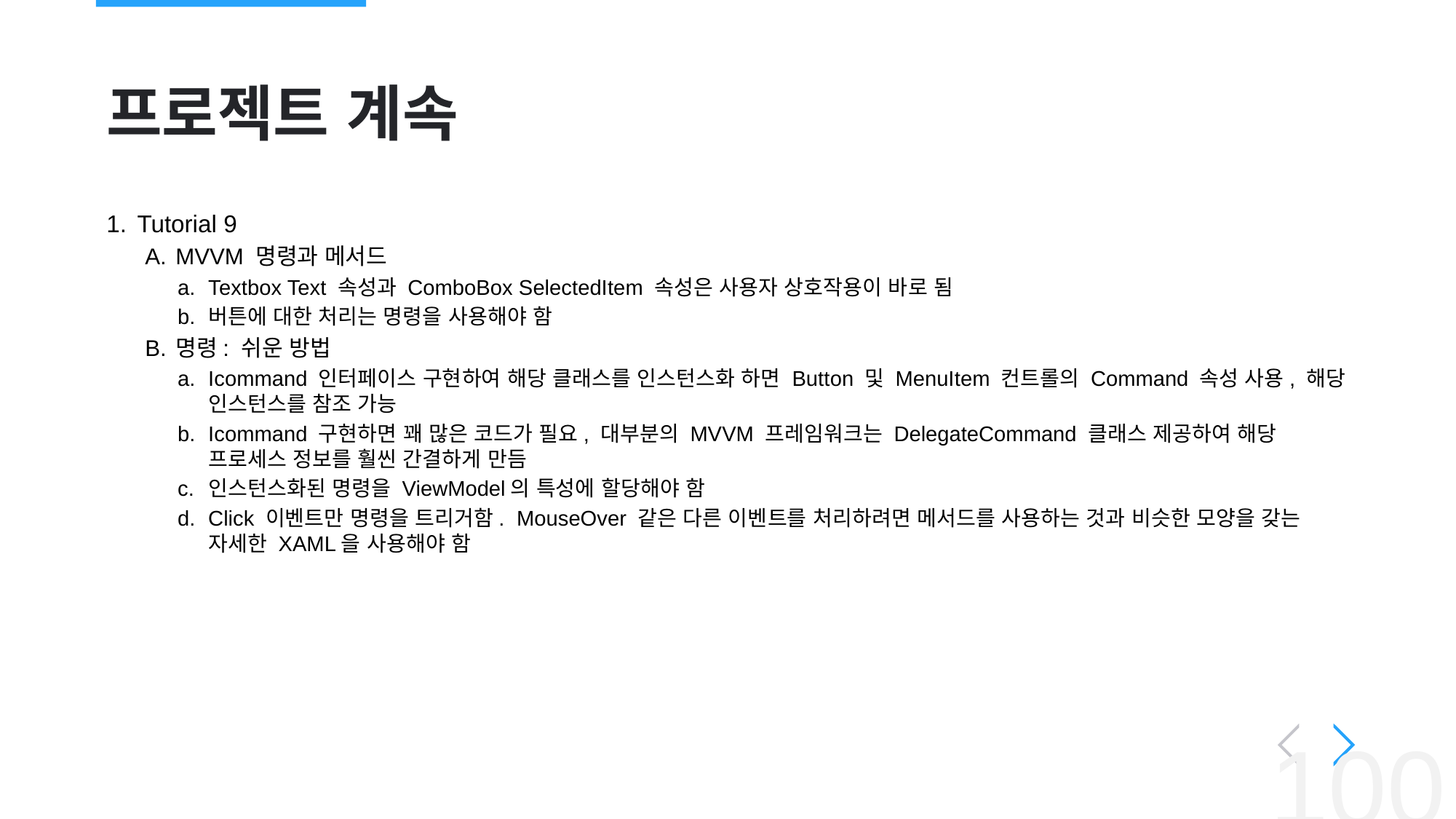

# 프로젝트 계속
Tutorial 9
MVVM 명령과 메서드
Textbox Text 속성과 ComboBox SelectedItem 속성은 사용자 상호작용이 바로 됨
버튼에 대한 처리는 명령을 사용해야 함
명령: 쉬운 방법
Icommand 인터페이스 구현하여 해당 클래스를 인스턴스화 하면 Button 및 MenuItem 컨트롤의 Command 속성 사용, 해당 인스턴스를 참조 가능
Icommand 구현하면 꽤 많은 코드가 필요, 대부분의 MVVM 프레임워크는 DelegateCommand 클래스 제공하여 해당 프로세스 정보를 훨씬 간결하게 만듬
인스턴스화된 명령을 ViewModel의 특성에 할당해야 함
Click 이벤트만 명령을 트리거함.  MouseOver 같은 다른 이벤트를 처리하려면 메서드를 사용하는 것과 비슷한 모양을 갖는 자세한 XAML을 사용해야 함
100